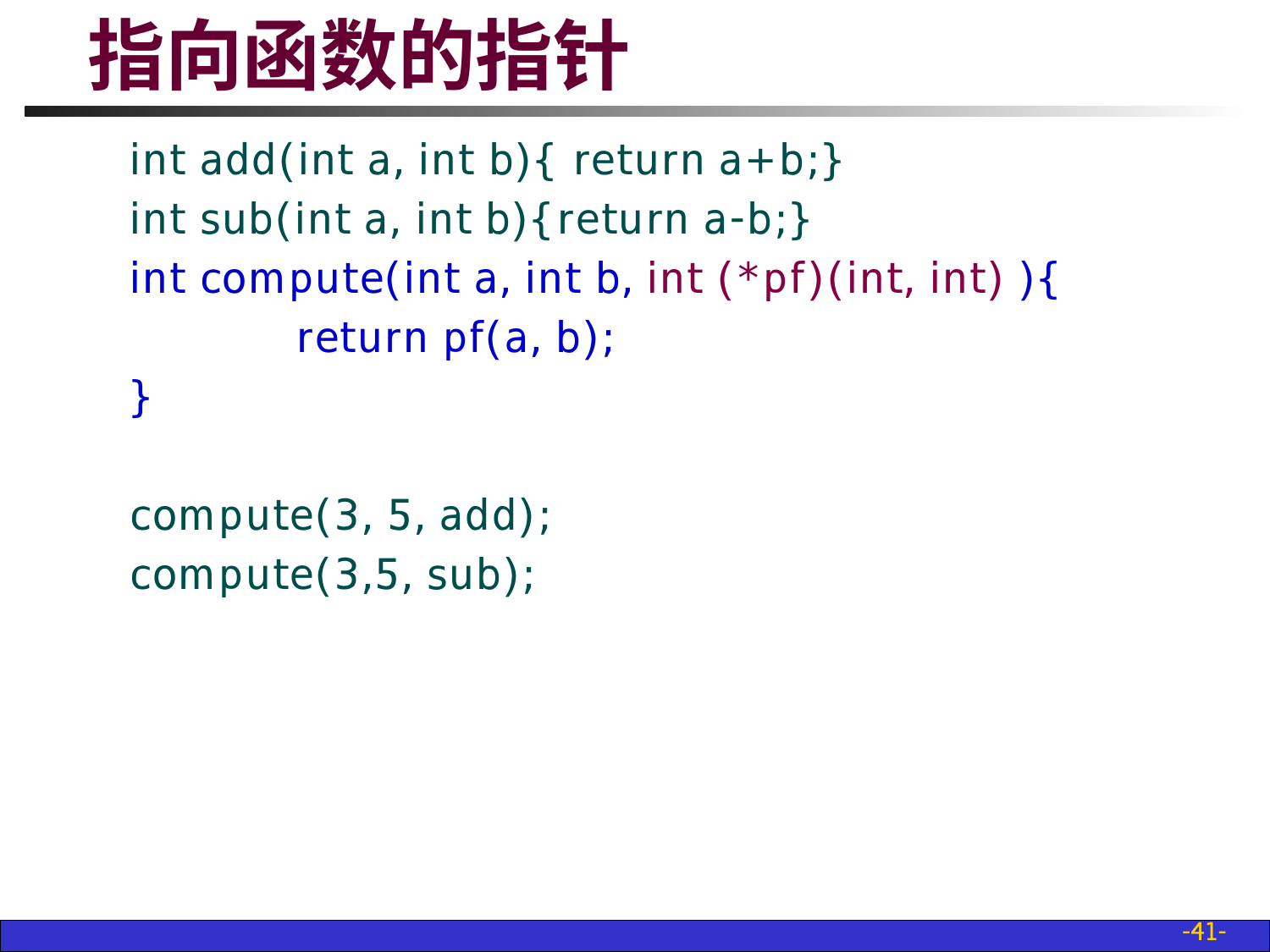

# 指向函数的指针
int add(int a, int b){ return a+b;}
int sub(int a, int b){return a-b;}
int compute(int a, int b, int (*pf)(int, int) ){
		return pf(a, b);
}

compute(3, 5, add);
compute(3,5, sub);
-41-